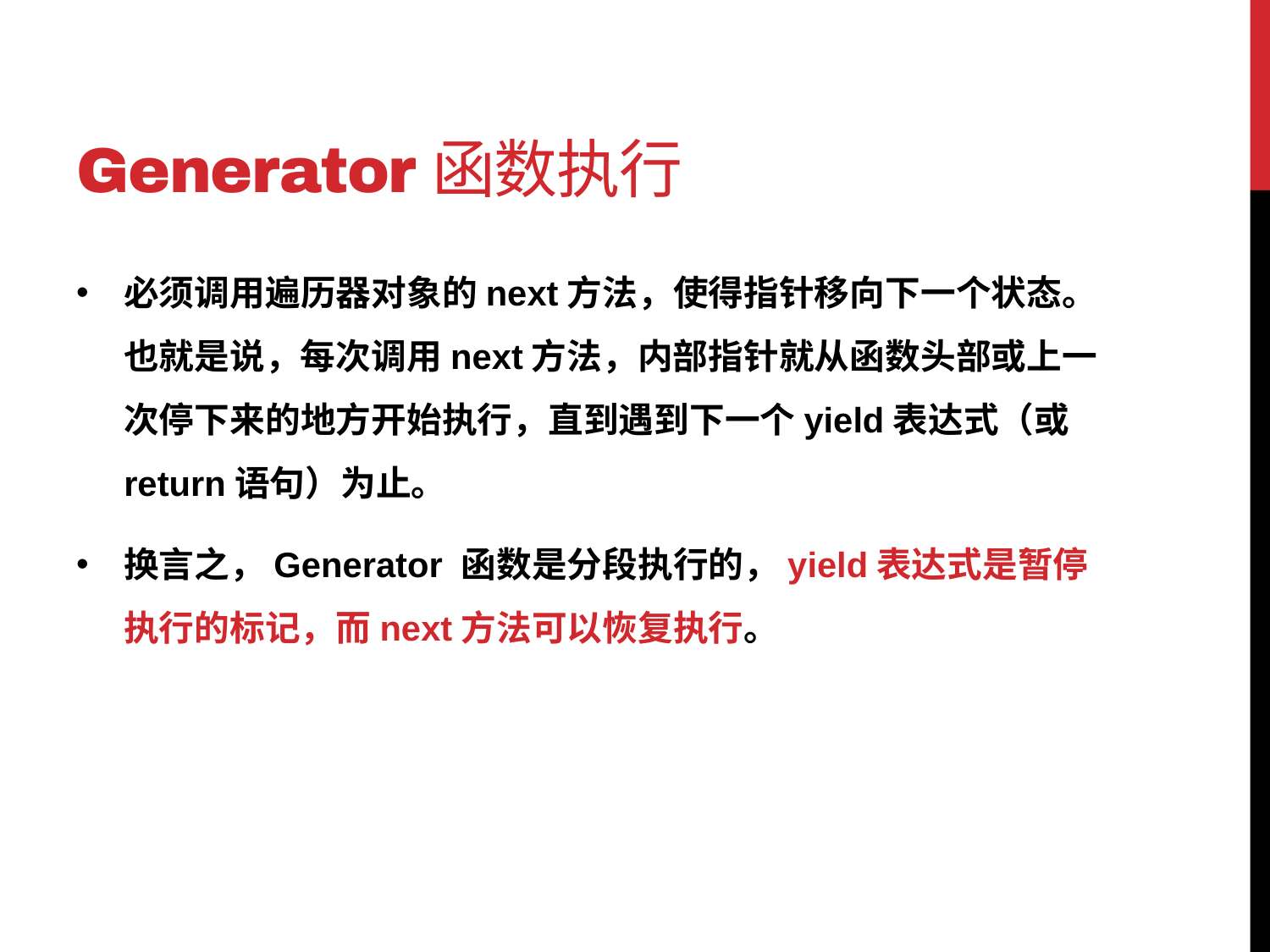

# Generator函数执行
必须调用遍历器对象的next方法，使得指针移向下一个状态。也就是说，每次调用next方法，内部指针就从函数头部或上一次停下来的地方开始执行，直到遇到下一个yield表达式（或return语句）为止。
换言之，Generator 函数是分段执行的，yield表达式是暂停执行的标记，而next方法可以恢复执行。